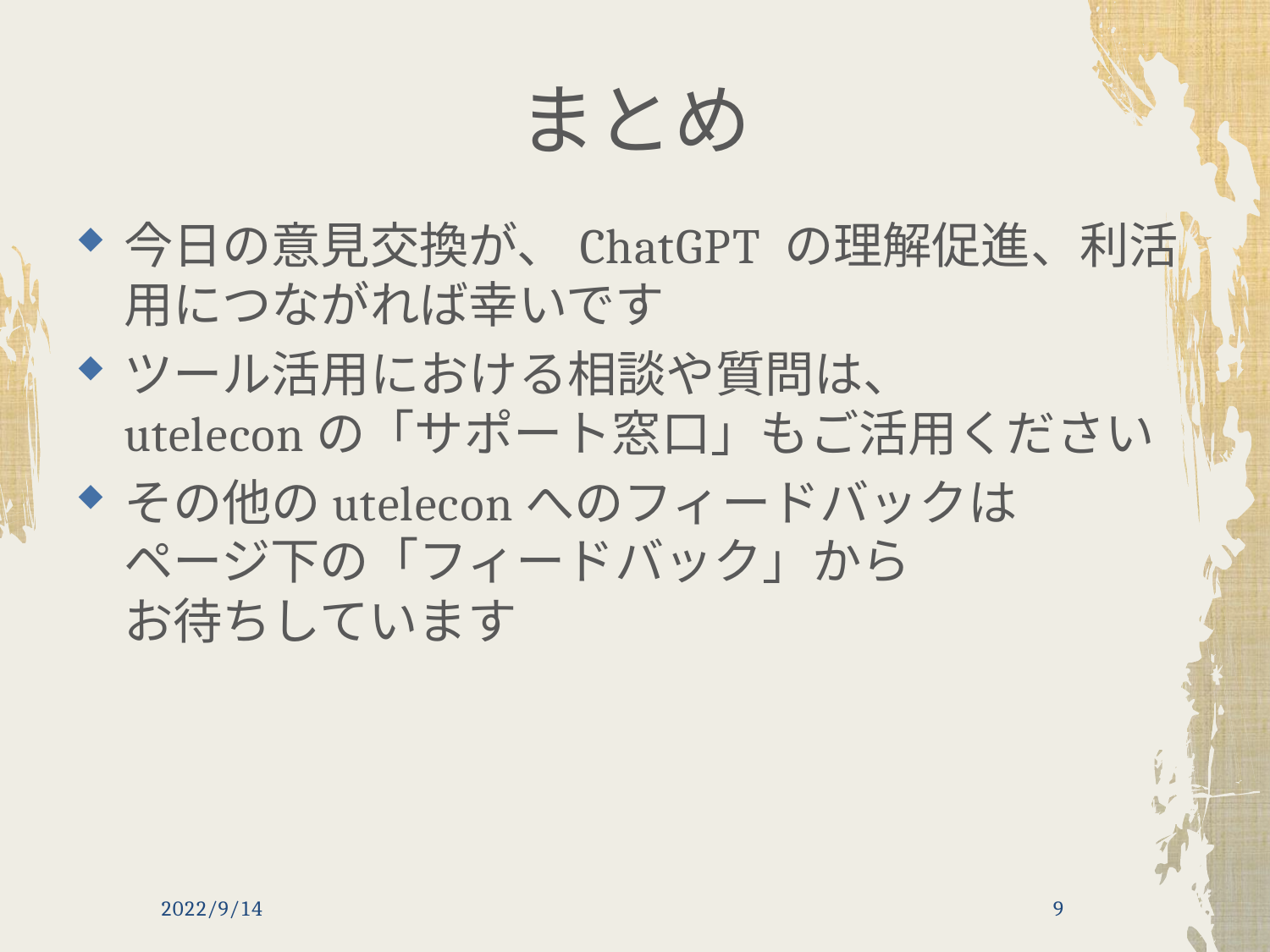

# まとめ
今日の意見交換が、ChatGPT の理解促進、利活用につながれば幸いです
ツール活用における相談や質問は、
uteleconの「サポート窓口」もご活用ください
その他のuteleconへのフィードバックは
ページ下の「フィードバック」から
お待ちしています
2022/9/14
9